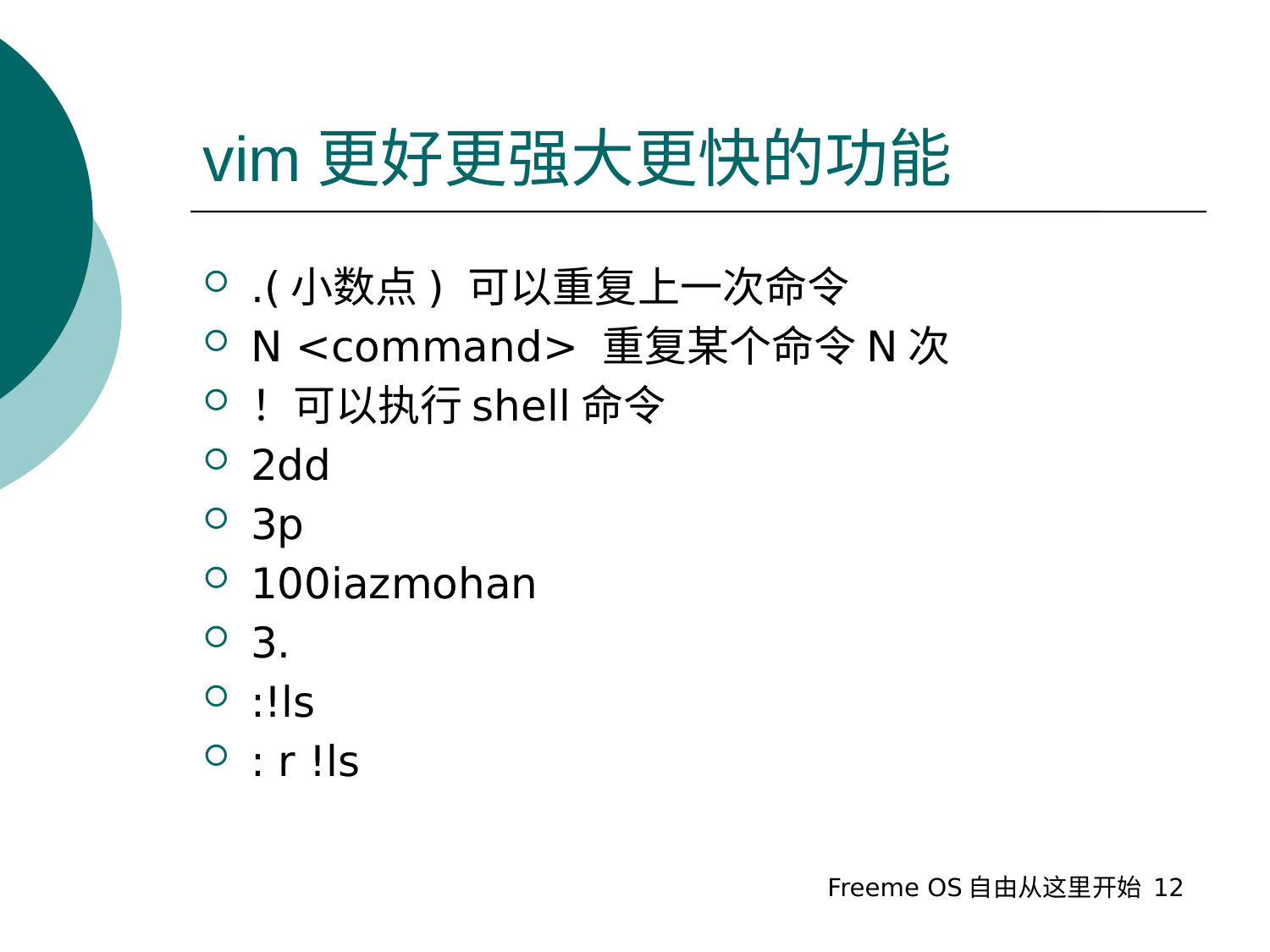

# vim更好更强大更快的功能
.(小数点) 可以重复上一次命令
N <command> 重复某个命令N次
！可以执行shell命令
2dd
3p
100iazmohan
3.
:!ls
: r !ls